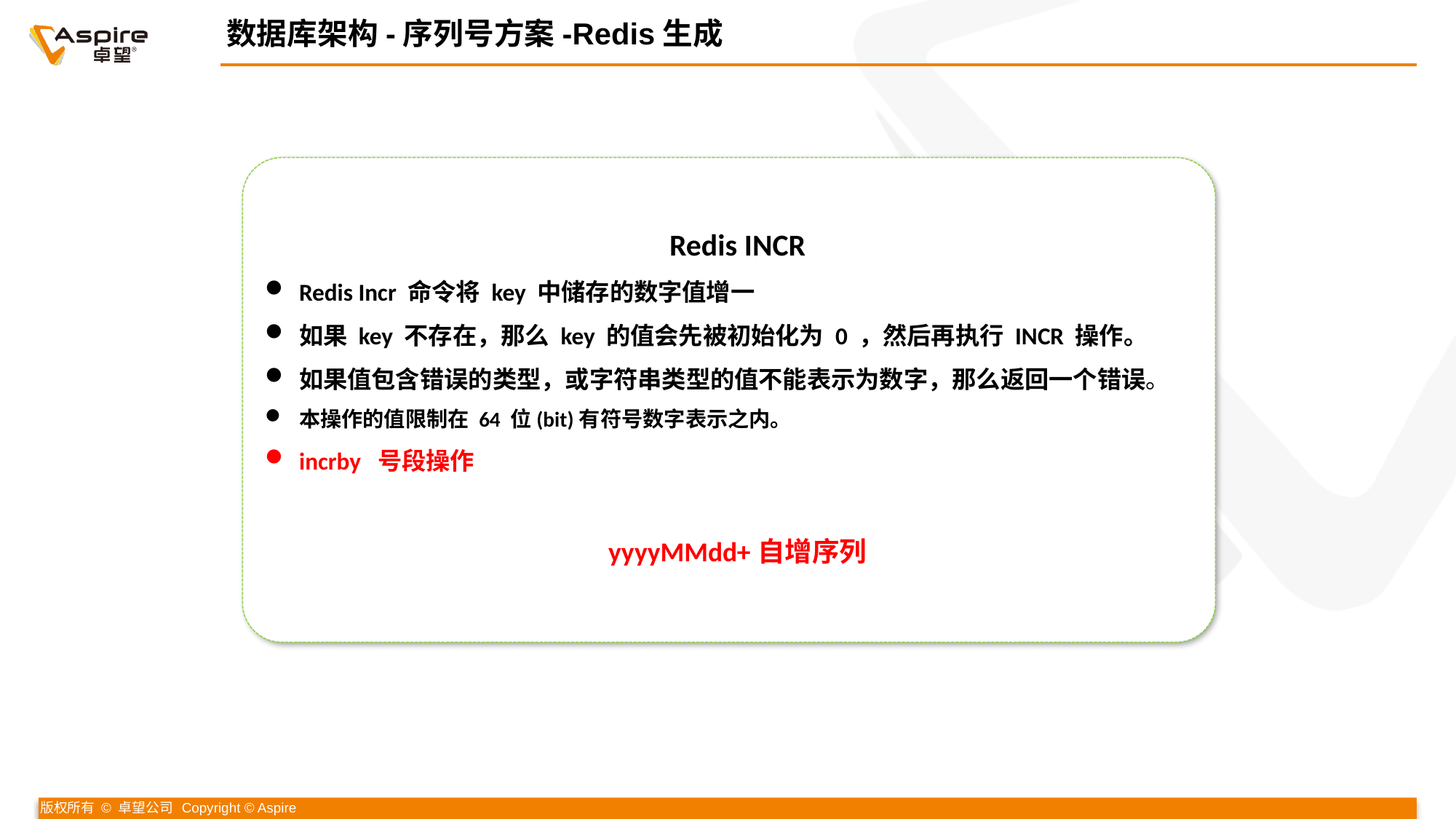

数据库架构-序列号方案-Redis生成

Redis INCR
Redis Incr 命令将 key 中储存的数字值增一
如果 key 不存在，那么 key 的值会先被初始化为 0 ，然后再执行 INCR 操作。
如果值包含错误的类型，或字符串类型的值不能表示为数字，那么返回一个错误。
本操作的值限制在 64 位(bit)有符号数字表示之内。
incrby  号段操作

yyyyMMdd+自增序列